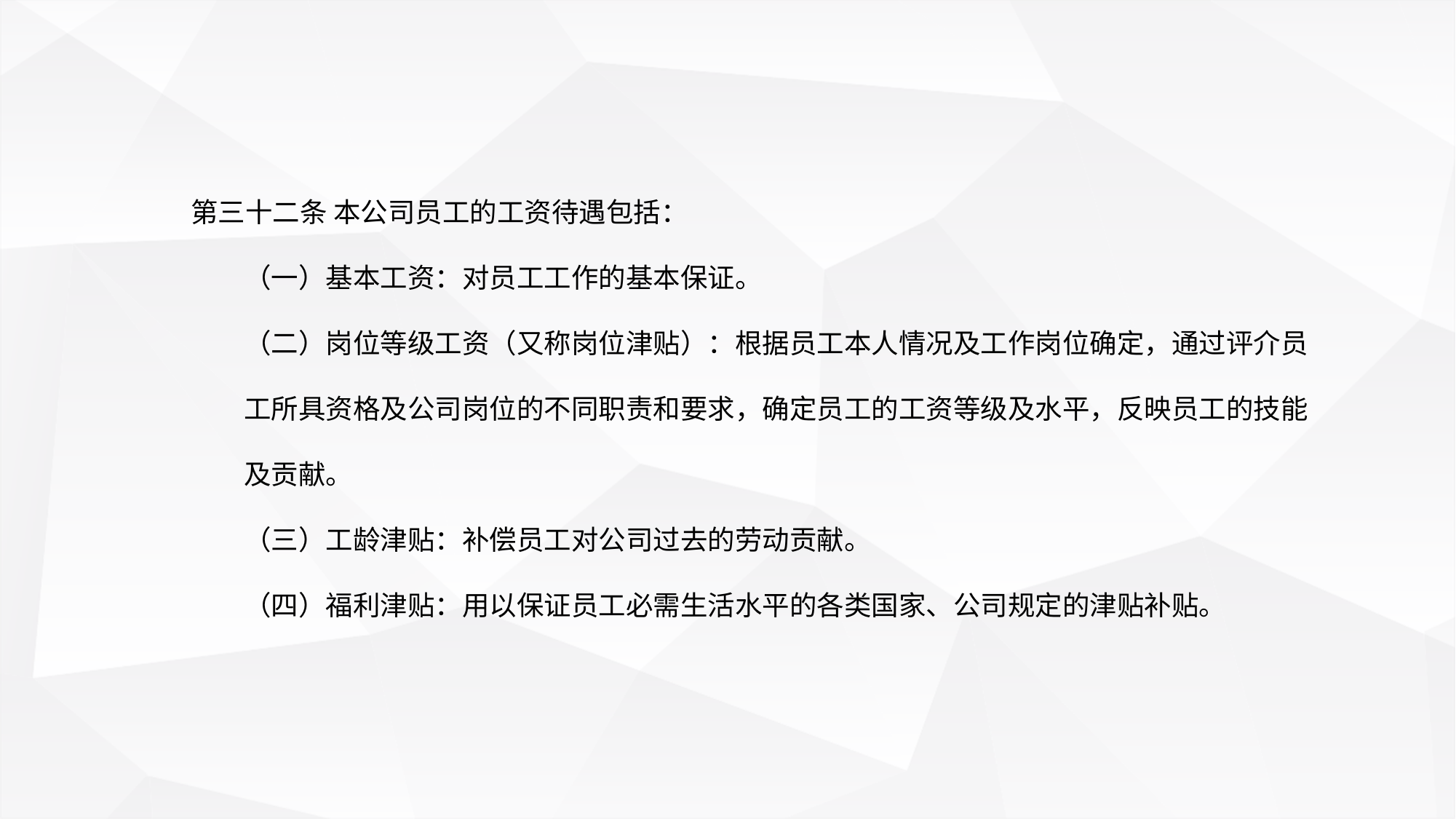

第三十二条 本公司员工的工资待遇包括：
（一）基本工资：对员工工作的基本保证。
（二）岗位等级工资（又称岗位津贴）：根据员工本人情况及工作岗位确定，通过评介员工所具资格及公司岗位的不同职责和要求，确定员工的工资等级及水平，反映员工的技能及贡献。
（三）工龄津贴：补偿员工对公司过去的劳动贡献。
（四）福利津贴：用以保证员工必需生活水平的各类国家、公司规定的津贴补贴。